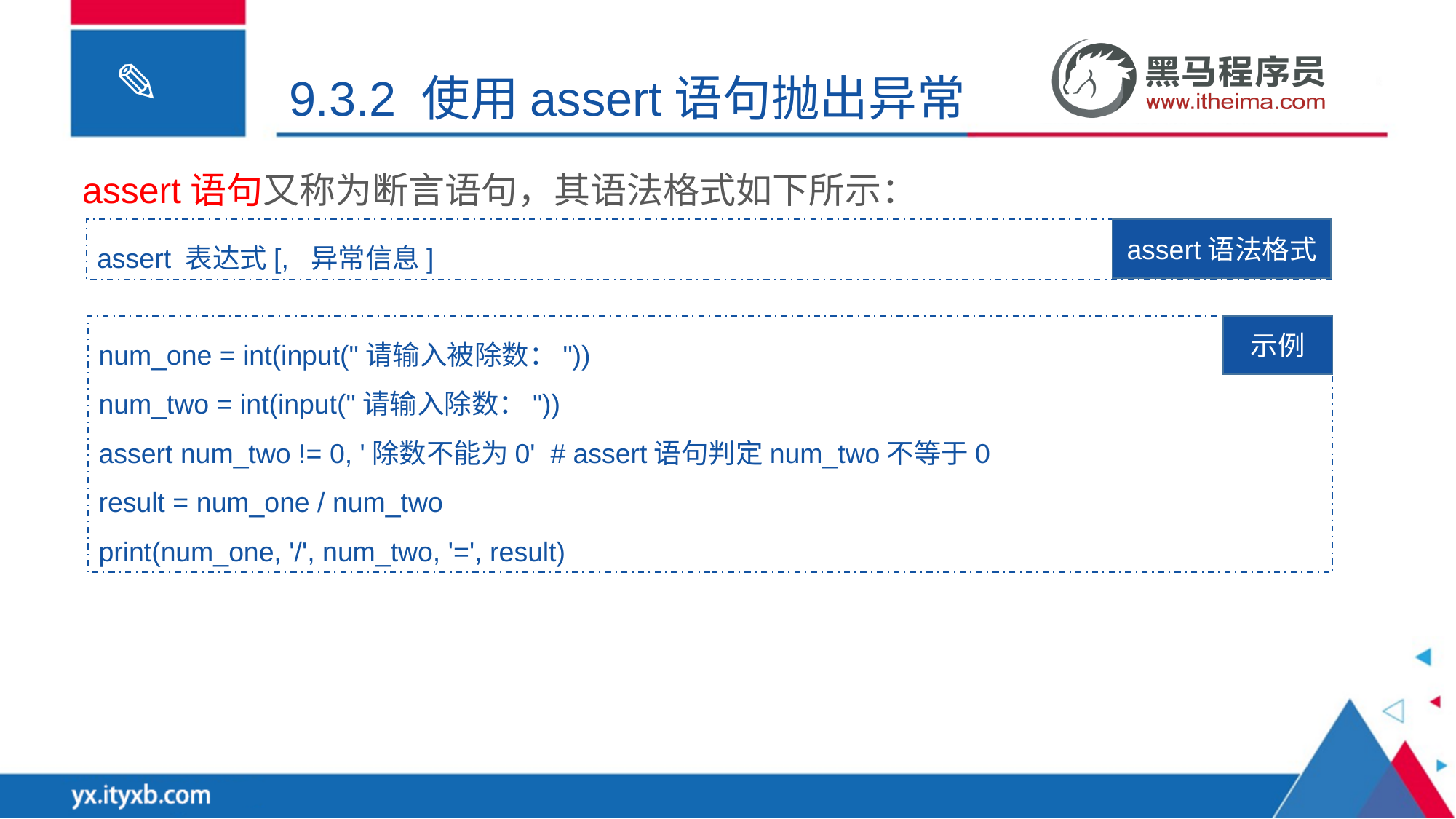

9.3.2 使用assert语句抛出异常
assert语句又称为断言语句，其语法格式如下所示：
assert 表达式[,  异常信息]
assert语法格式
num_one = int(input("请输入被除数："))
num_two = int(input("请输入除数："))
assert num_two != 0, '除数不能为0'  # assert语句判定num_two不等于0
result = num_one / num_two
print(num_one, '/', num_two, '=', result)
示例